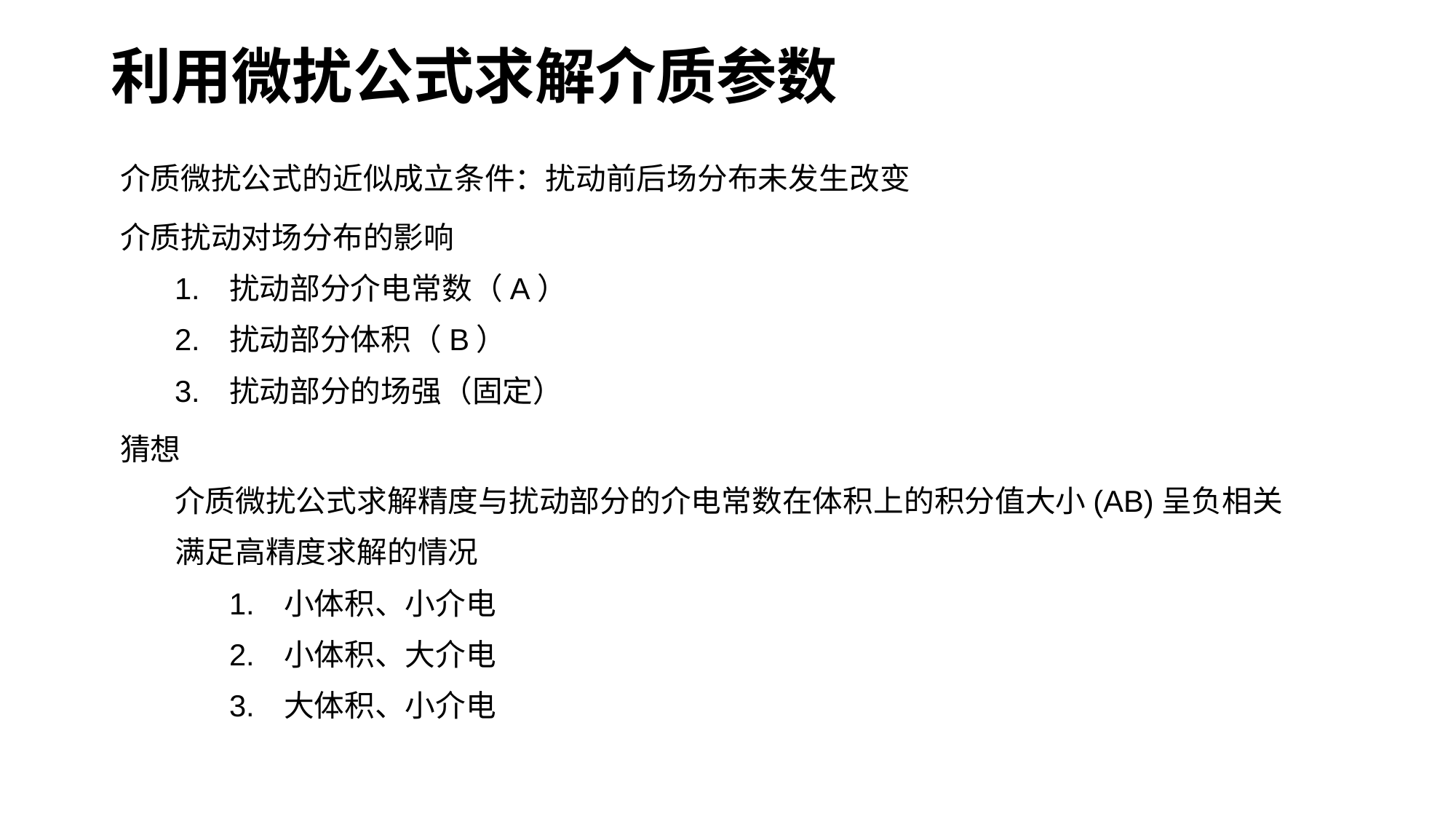

# 利用微扰公式求解介质参数
介质微扰公式的近似成立条件：扰动前后场分布未发生改变
介质扰动对场分布的影响
扰动部分介电常数（A）
扰动部分体积（B）
扰动部分的场强（固定）
猜想
介质微扰公式求解精度与扰动部分的介电常数在体积上的积分值大小(AB)呈负相关
满足高精度求解的情况
小体积、小介电
小体积、大介电
大体积、小介电